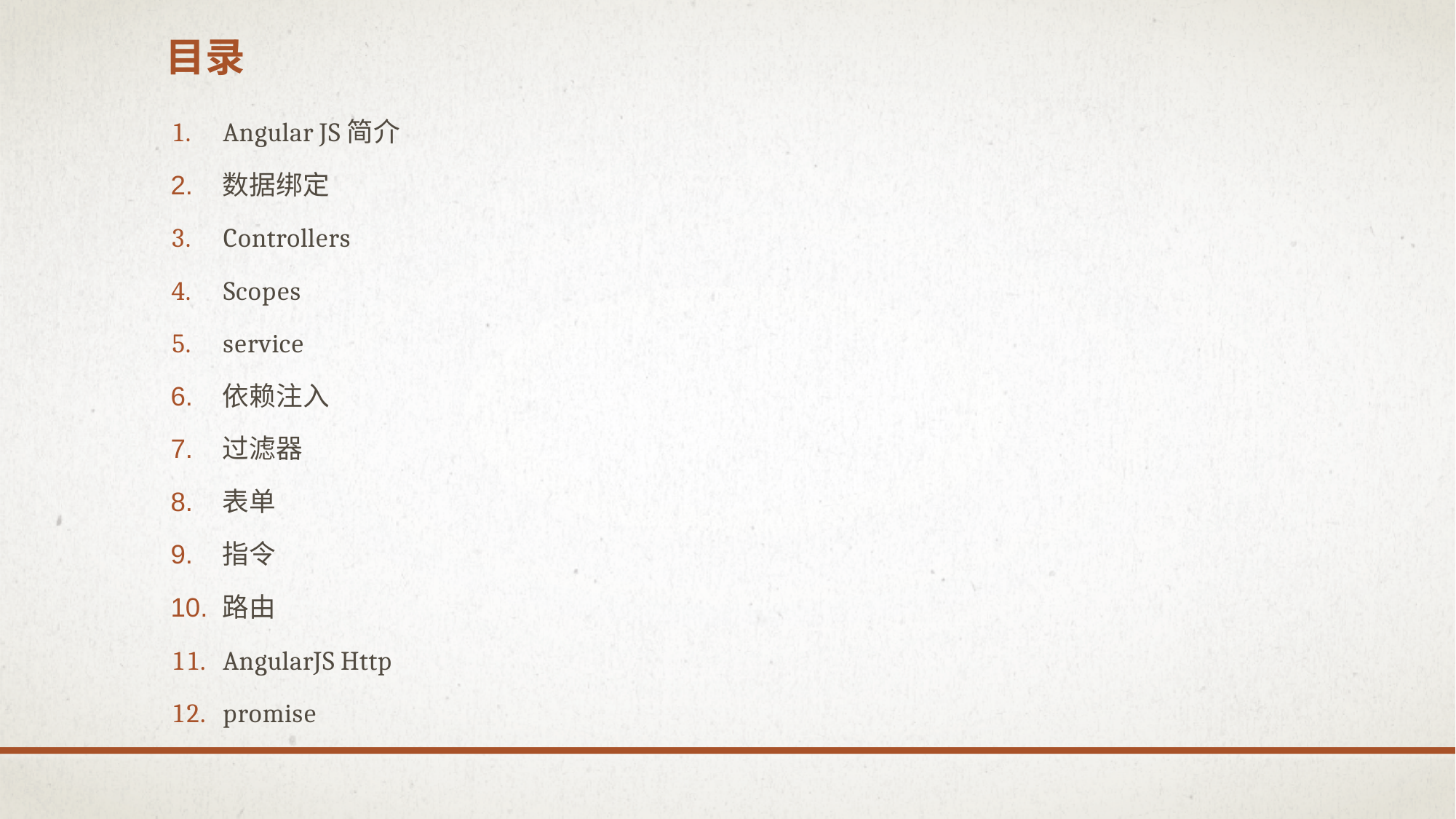

# 目录
Angular JS简介
数据绑定
Controllers
Scopes
service
依赖注入
过滤器
表单
指令
路由
AngularJS Http
promise